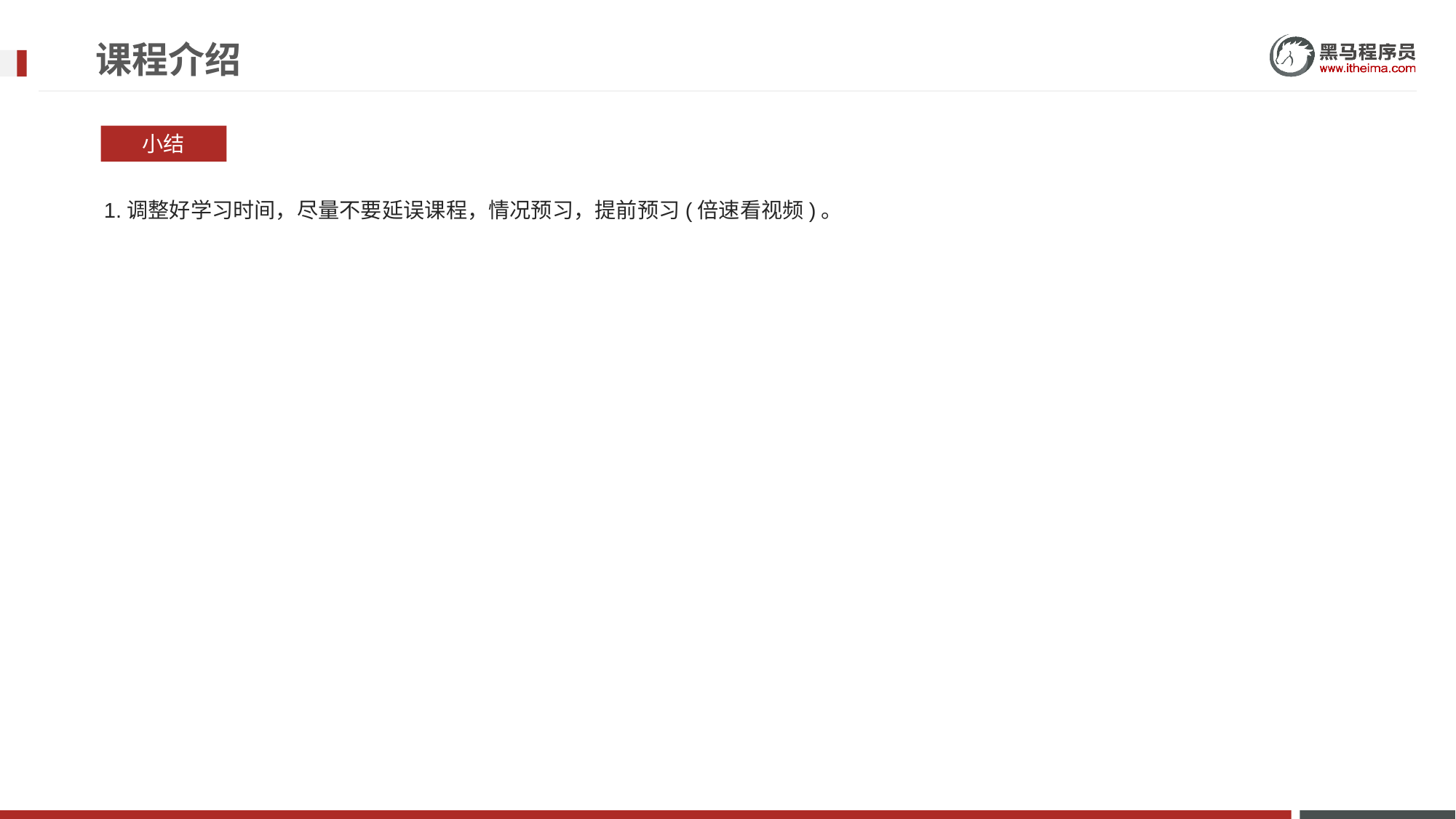

# 课程介绍
小结
1.调整好学习时间，尽量不要延误课程，情况预习，提前预习(倍速看视频)。